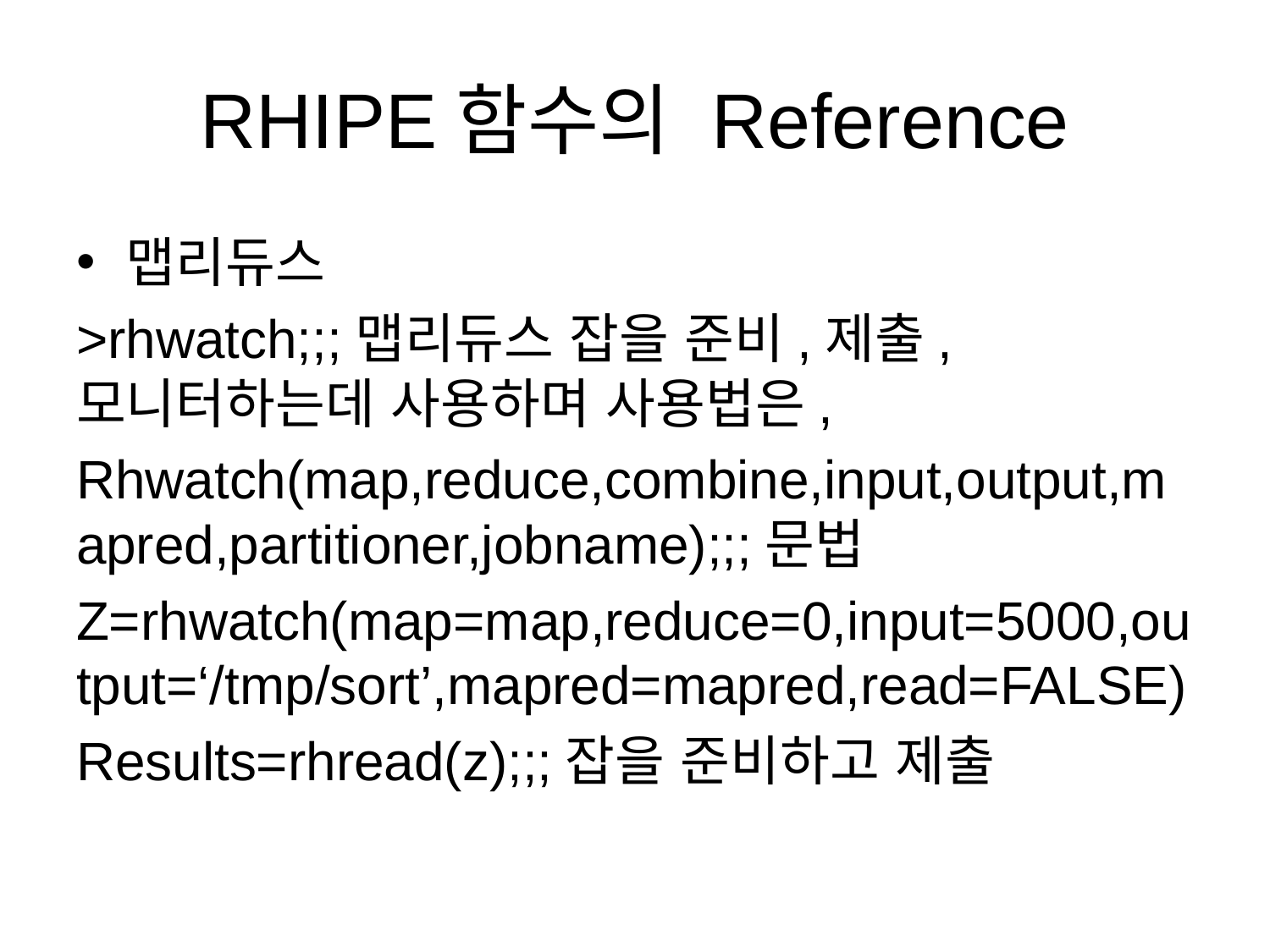

# RHIPE함수의 Reference
맵리듀스
>rhwatch;;;맵리듀스 잡을 준비,제출,모니터하는데 사용하며 사용법은,
Rhwatch(map,reduce,combine,input,output,mapred,partitioner,jobname);;;문법
Z=rhwatch(map=map,reduce=0,input=5000,output=‘/tmp/sort’,mapred=mapred,read=FALSE)
Results=rhread(z);;;잡을 준비하고 제출